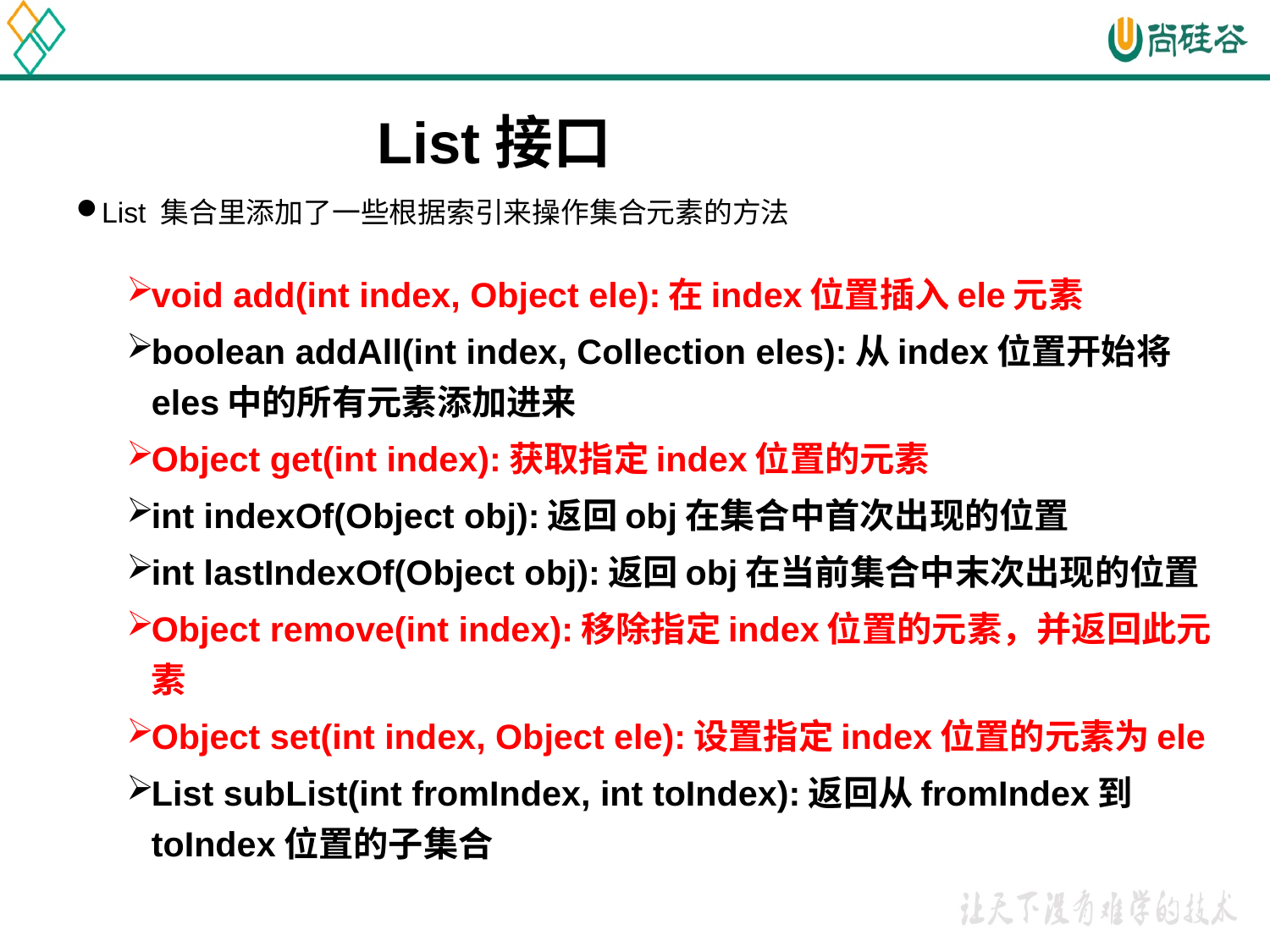

# List接口
List 集合里添加了一些根据索引来操作集合元素的方法
void add(int index, Object ele):在index位置插入ele元素
boolean addAll(int index, Collection eles):从index位置开始将eles中的所有元素添加进来
Object get(int index):获取指定index位置的元素
int indexOf(Object obj):返回obj在集合中首次出现的位置
int lastIndexOf(Object obj):返回obj在当前集合中末次出现的位置
Object remove(int index):移除指定index位置的元素，并返回此元素
Object set(int index, Object ele):设置指定index位置的元素为ele
List subList(int fromIndex, int toIndex):返回从fromIndex到toIndex位置的子集合